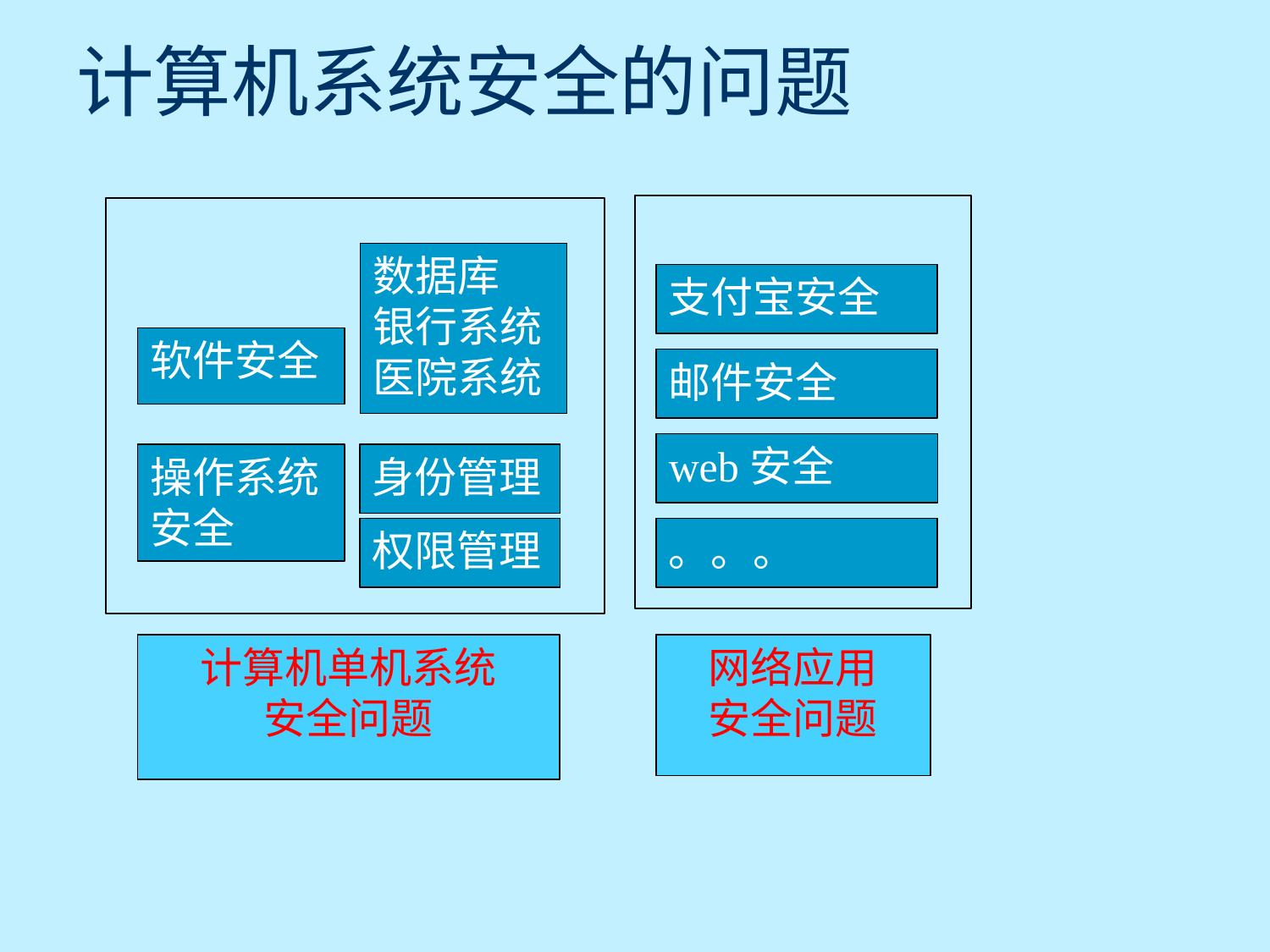

# 计算机系统安全的问题

数据库
银行系统
医院系统
支付宝安全
软件安全
邮件安全
web安全
操作系统
安全
身份管理
权限管理
。。。
计算机单机系统
安全问题
网络应用
安全问题
21